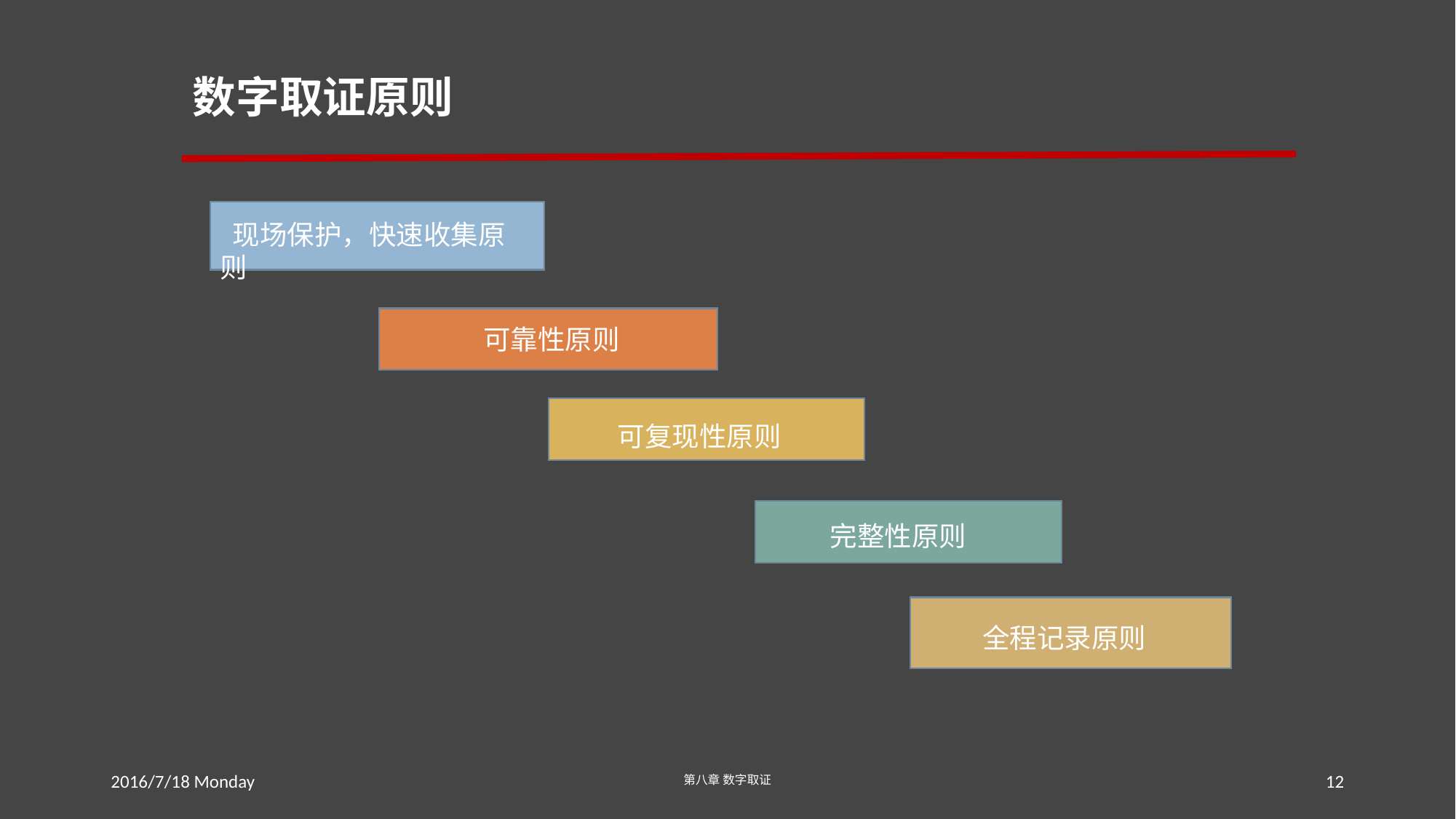

# 数字取证原则

 现场保护，快速收集原则

可靠性原则

可复现性原则

完整性原则

全程记录原则
2016/7/18 Monday
第八章 数字取证
12